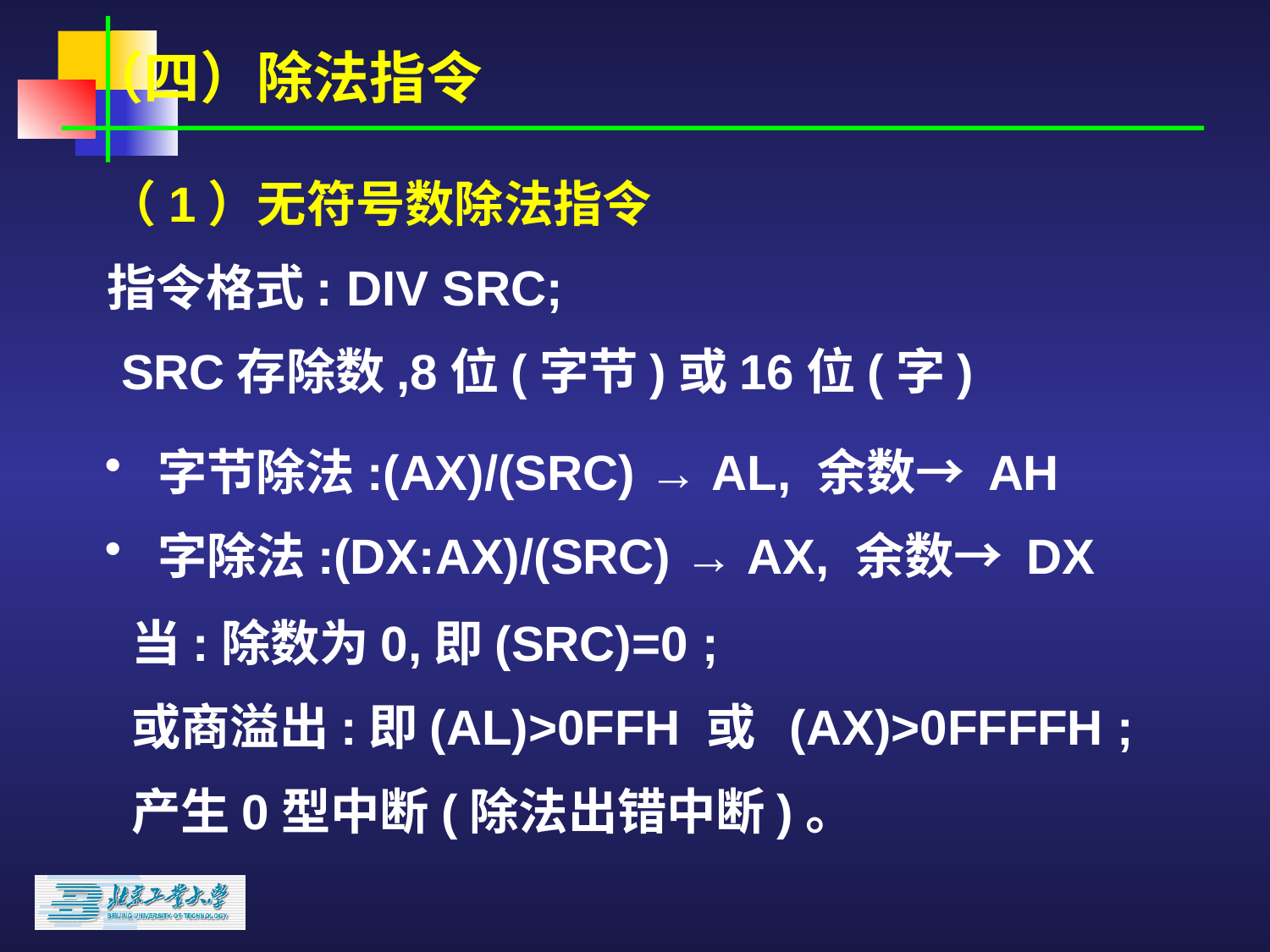

（四）除法指令
（1）无符号数除法指令
指令格式: DIV SRC;
 SRC存除数,8位(字节)或16位(字)
 字节除法:(AX)/(SRC) → AL, 余数→ AH
 字除法:(DX:AX)/(SRC) → AX, 余数→ DX
当:除数为0,即(SRC)=0 ;
或商溢出:即(AL)>0FFH 或  (AX)>0FFFFH ;
产生0型中断(除法出错中断)。